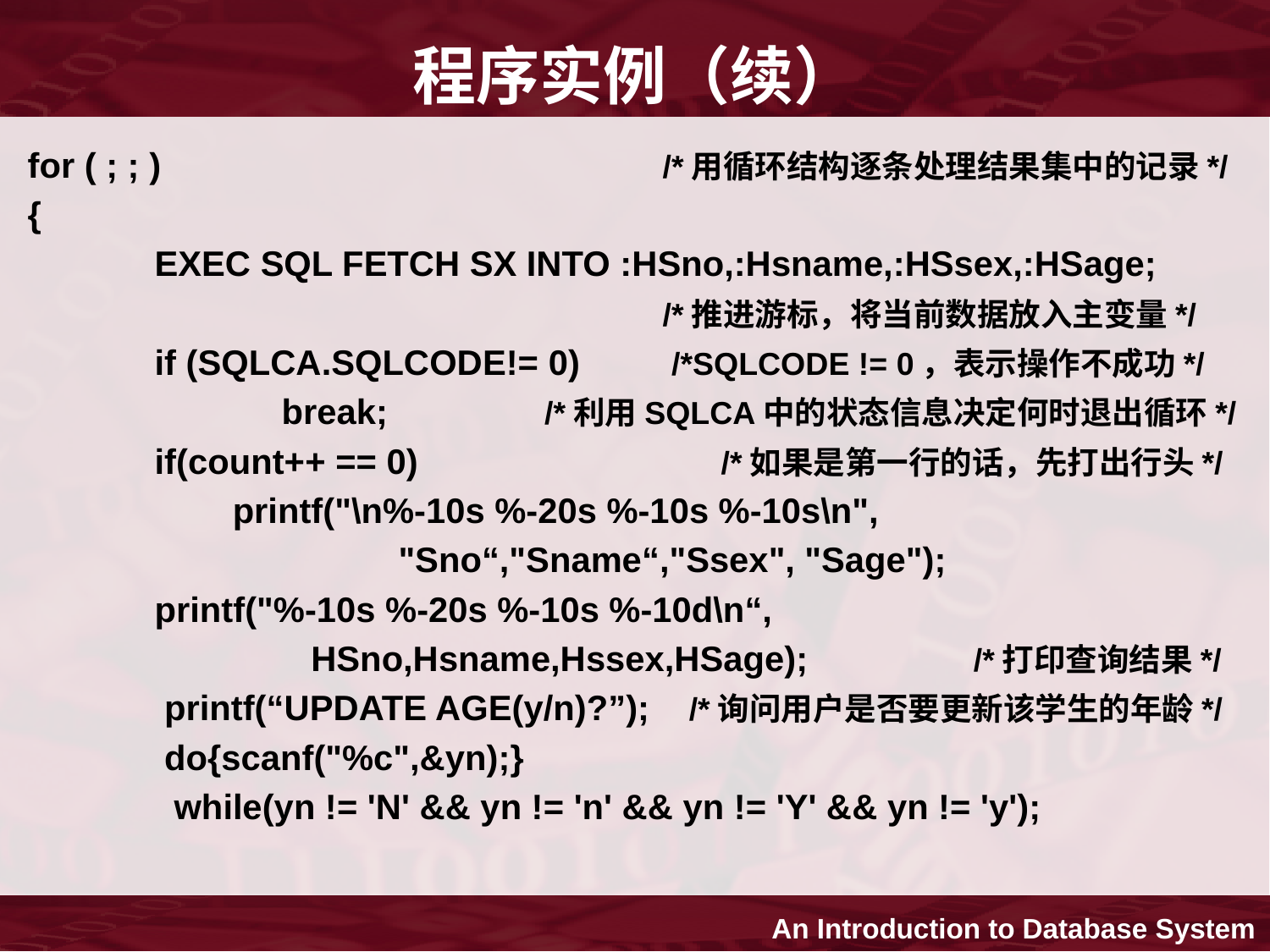

# 程序实例（续）
for ( ; ; )                      			/*用循环结构逐条处理结果集中的记录*/
{
	EXEC SQL FETCH SX INTO :HSno,:Hsname,:HSsex,:HSage;
 					/*推进游标，将当前数据放入主变量*/
	if (SQLCA.SQLCODE!= 0)    	 /*SQLCODE != 0，表示操作不成功*/
		break;           	 /*利用SQLCA中的状态信息决定何时退出循环*/
	if(count++ == 0)             	      /*如果是第一行的话，先打出行头*/
	        printf("\n%-10s %-20s %-10s %-10s\n",
		            "Sno“,"Sname“,"Ssex", "Sage");
	printf("%-10s %-20s %-10s %-10d\n“,
		   HSno,Hsname,Hssex,HSage);                 /*打印查询结果*/
	 printf(“UPDATE AGE(y/n)?”);    /*询问用户是否要更新该学生的年龄*/
	 do{scanf("%c",&yn);}
	  while(yn != 'N' && yn != 'n' && yn != 'Y' && yn != 'y');